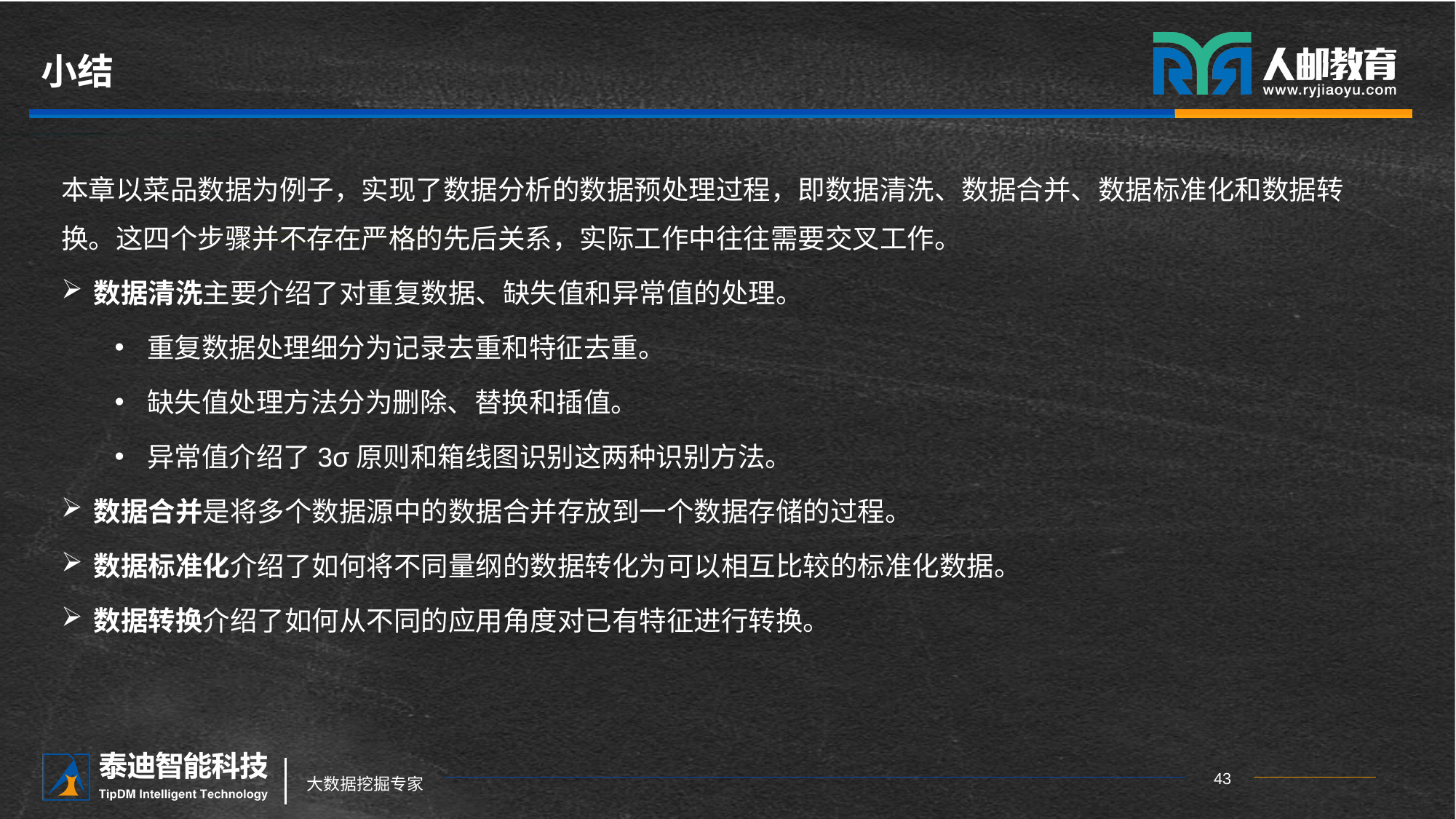

# 小结
本章以菜品数据为例子，实现了数据分析的数据预处理过程，即数据清洗、数据合并、数据标准化和数据转换。这四个步骤并不存在严格的先后关系，实际工作中往往需要交叉工作。
数据清洗主要介绍了对重复数据、缺失值和异常值的处理。
重复数据处理细分为记录去重和特征去重。
缺失值处理方法分为删除、替换和插值。
异常值介绍了3σ原则和箱线图识别这两种识别方法。
数据合并是将多个数据源中的数据合并存放到一个数据存储的过程。
数据标准化介绍了如何将不同量纲的数据转化为可以相互比较的标准化数据。
数据转换介绍了如何从不同的应用角度对已有特征进行转换。